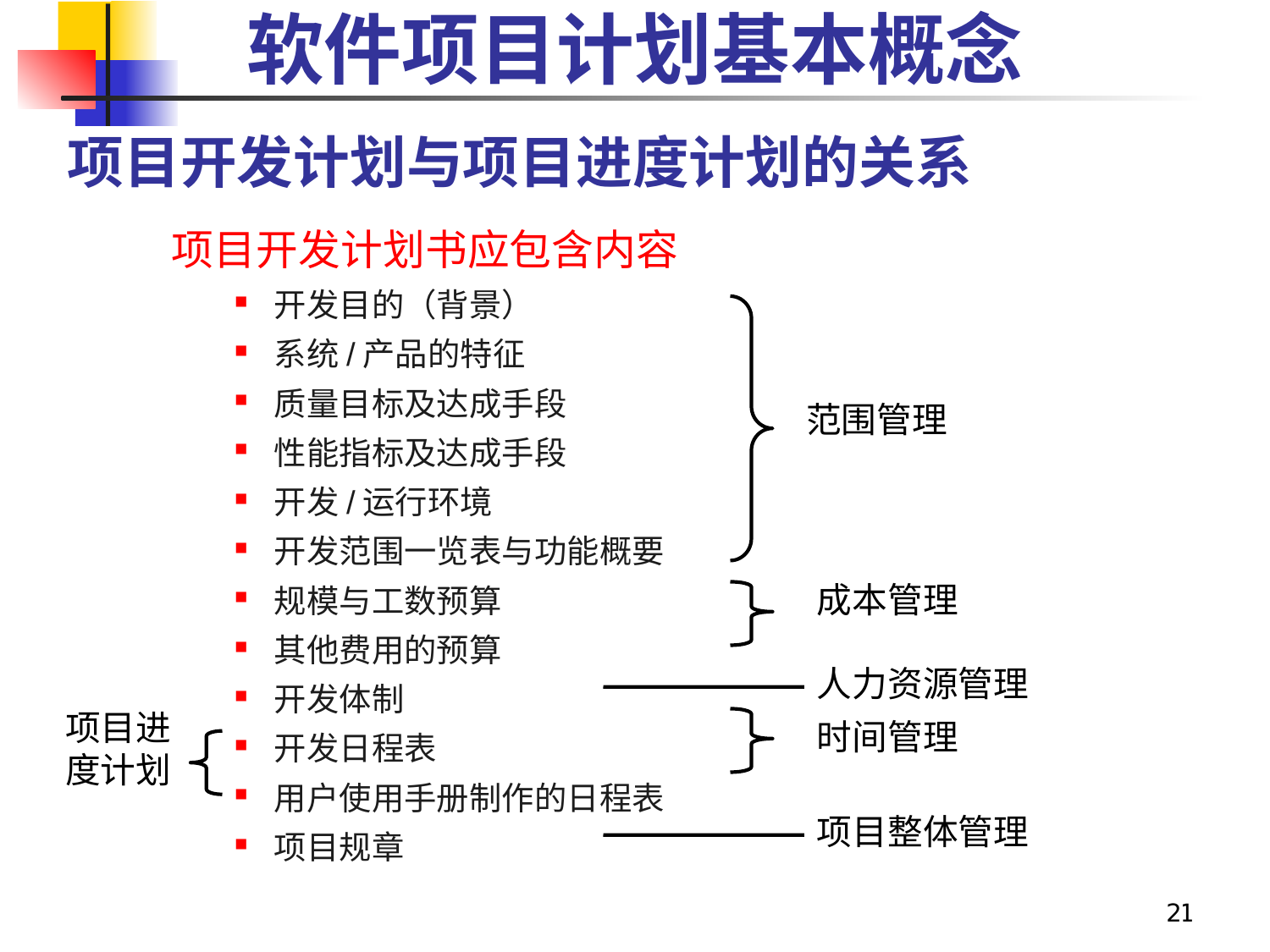

软件项目计划基本概念
# 项目开发计划与项目进度计划的关系
项目开发计划书应包含内容
开发目的（背景）
系统/产品的特征
质量目标及达成手段
性能指标及达成手段
开发/运行环境
开发范围一览表与功能概要
规模与工数预算
其他费用的预算
开发体制
开发日程表
用户使用手册制作的日程表
项目规章

范围管理
成本管理

人力资源管理

项目进度计划

时间管理
项目整体管理

21